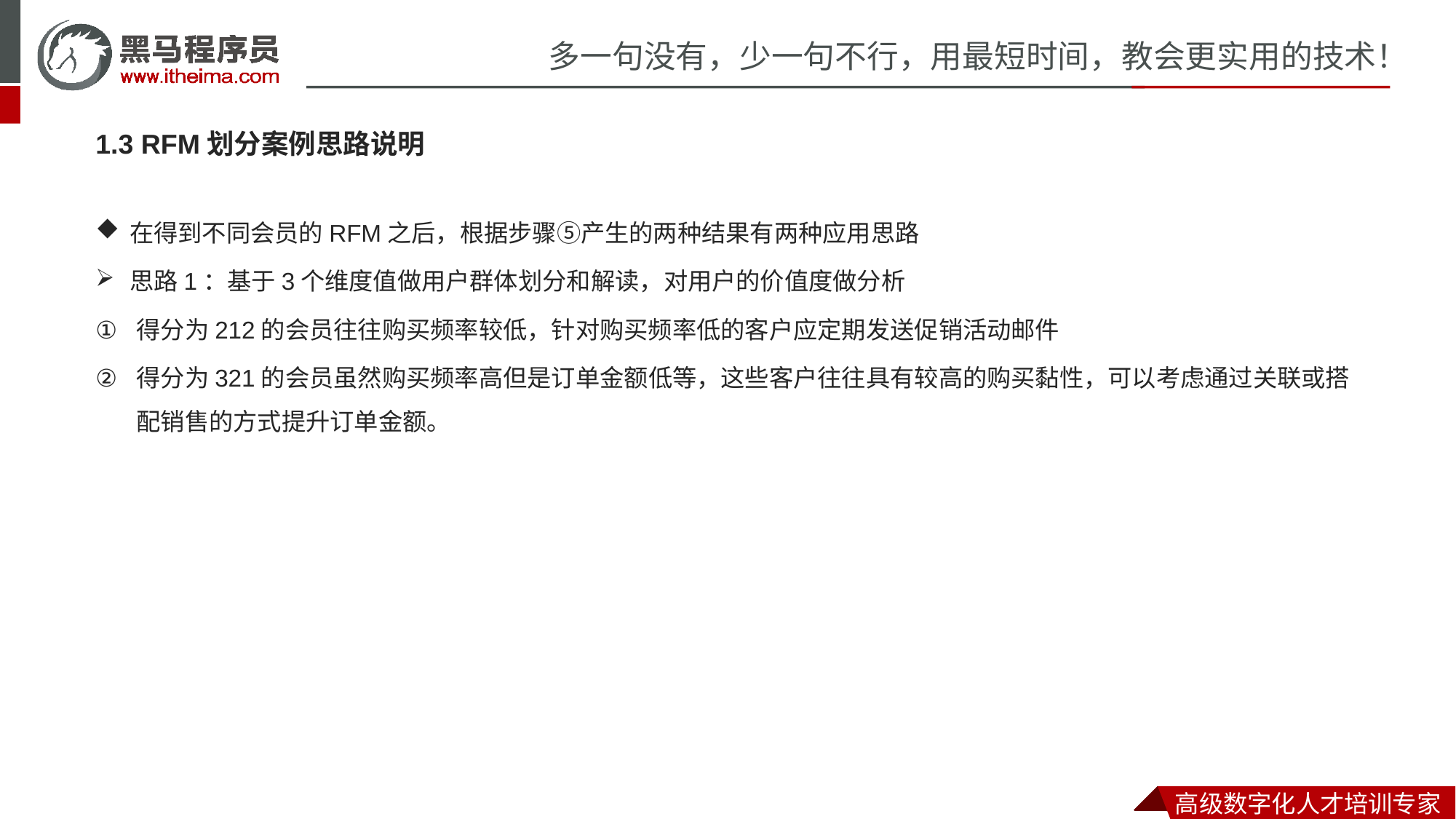

1.3 RFM划分案例思路说明
在得到不同会员的RFM之后，根据步骤⑤产生的两种结果有两种应用思路
思路1：基于3个维度值做用户群体划分和解读，对用户的价值度做分析
得分为212的会员往往购买频率较低，针对购买频率低的客户应定期发送促销活动邮件
得分为321的会员虽然购买频率高但是订单金额低等，这些客户往往具有较高的购买黏性，可以考虑通过关联或搭配销售的方式提升订单金额。